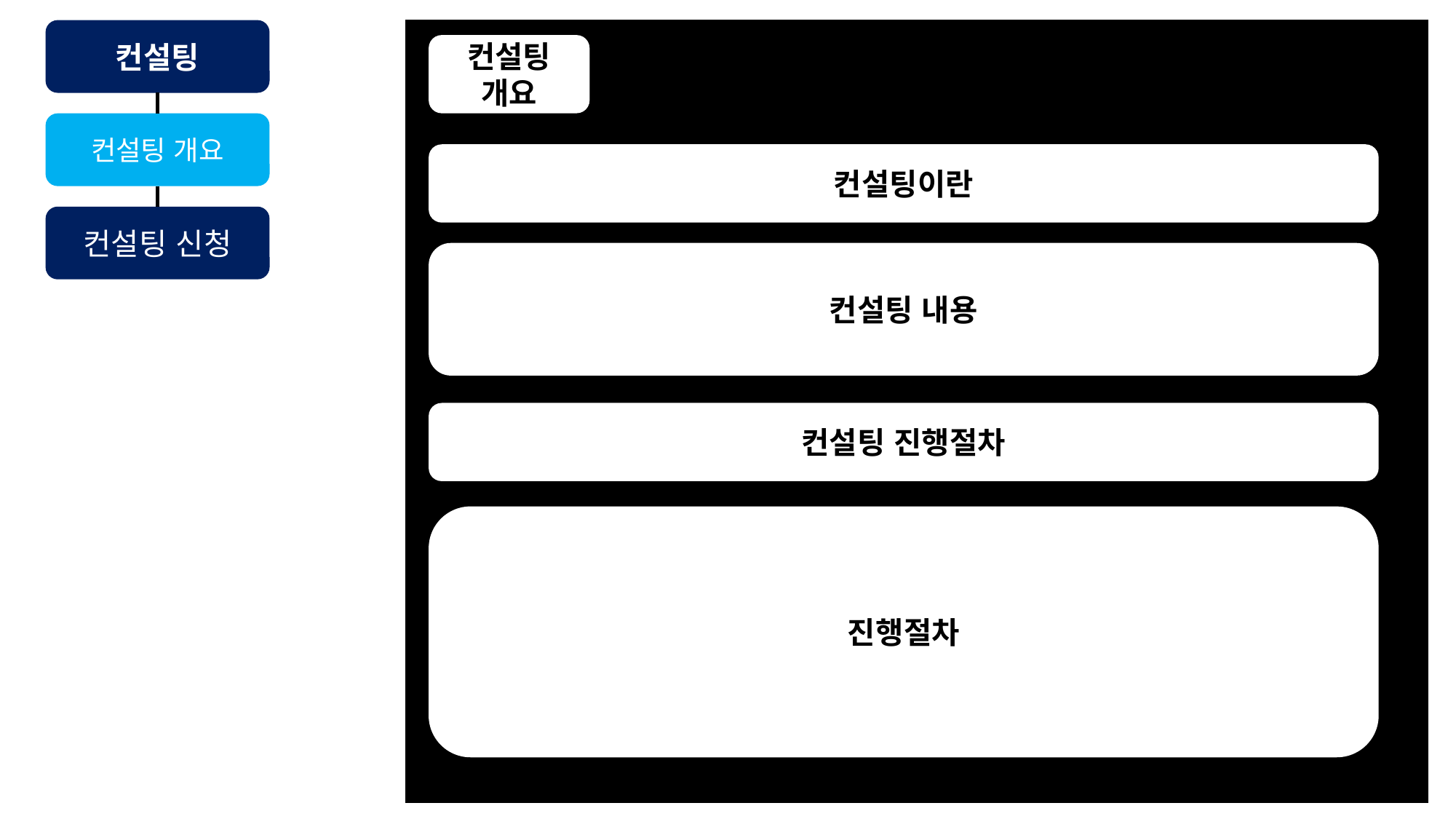

컨설팅

컨설팅 개요
컨설팅 개요
컨설팅이란
컨설팅 신청
컨설팅 내용
컨설팅 진행절차
진행절차